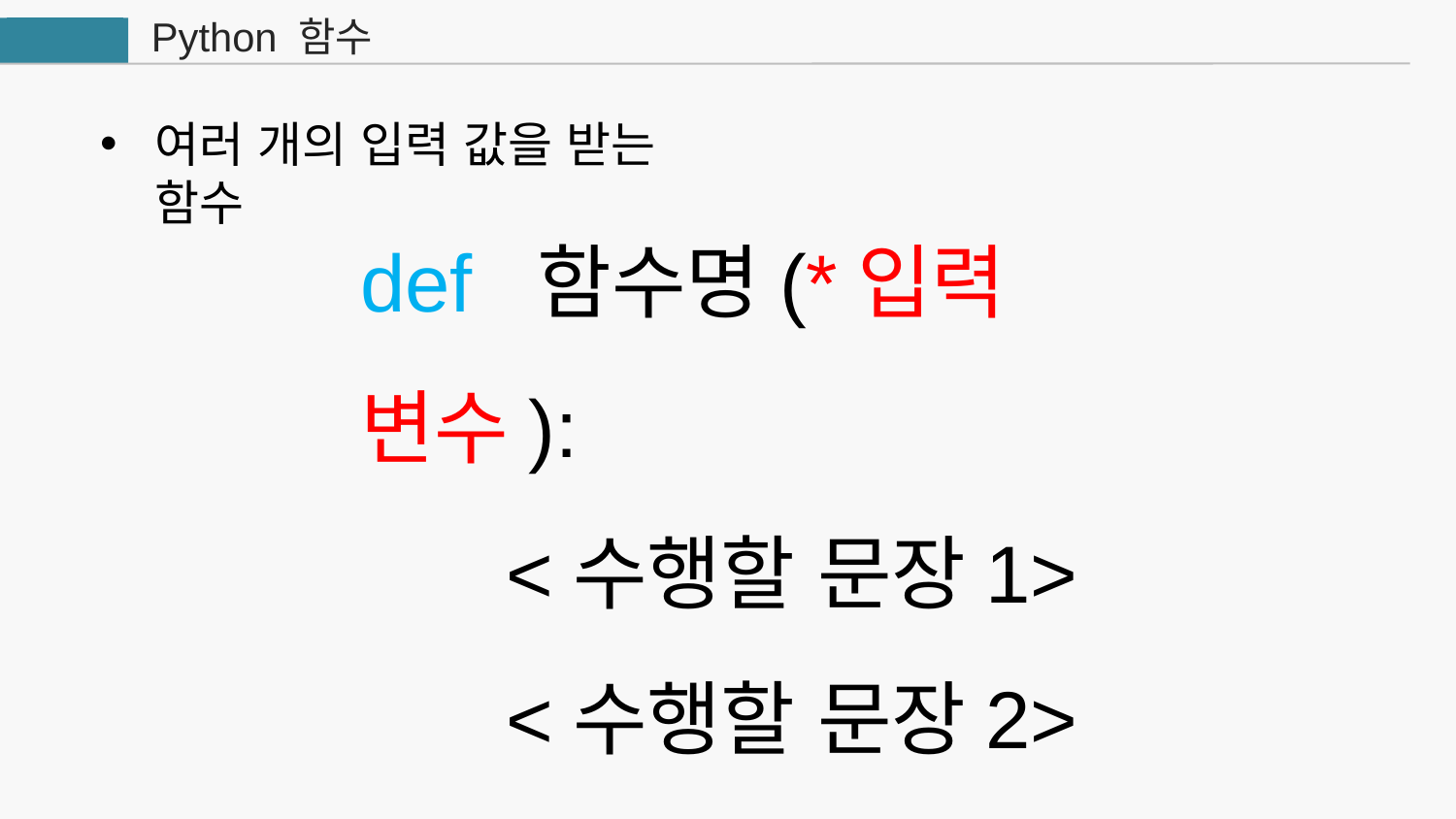

Python 함수

 Python

여러 개의 입력 값을 받는 함수
def  함수명(*입력 변수):
<수행할 문장1>
<수행할 문장2>
 ...